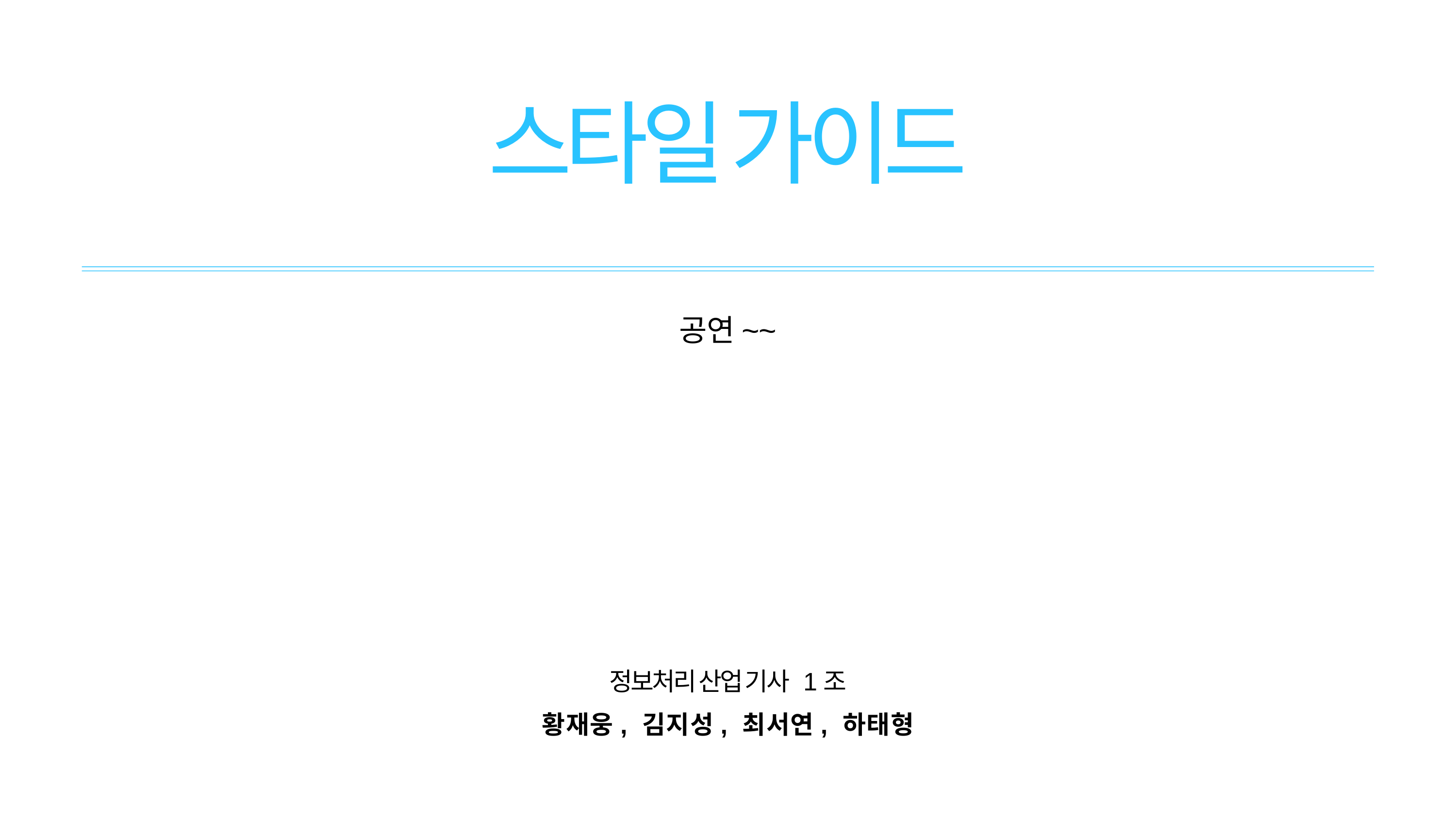

스타일 가이드

공연~~
정보처리 산업 기사  1조
황재웅, 김지성, 최서연, 하태형